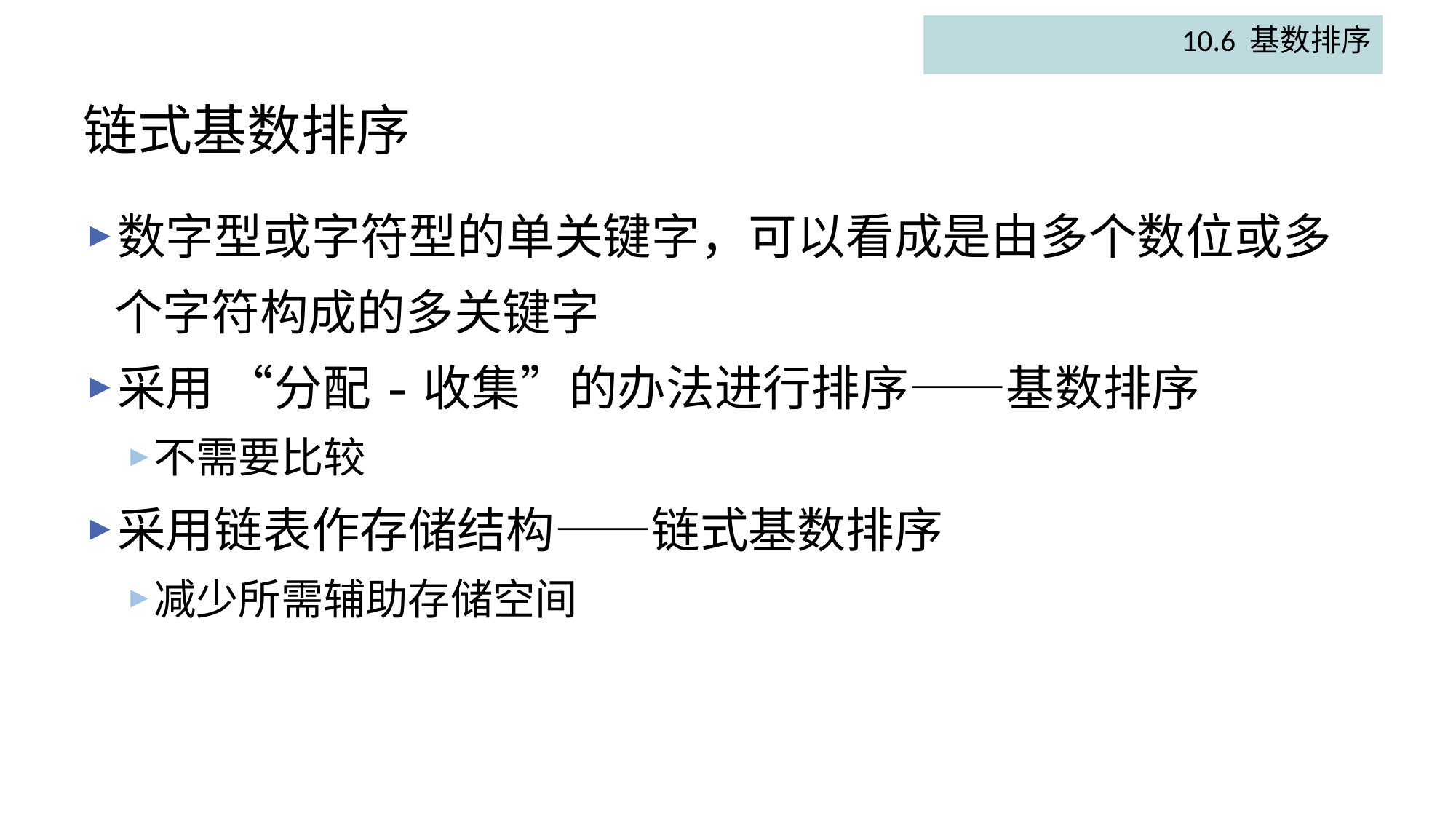

10.6 基数排序
# 链式基数排序
数字型或字符型的单关键字，可以看成是由多个数位或多个字符构成的多关键字
采用 “分配-收集”的办法进行排序——基数排序
不需要比较
采用链表作存储结构——链式基数排序
减少所需辅助存储空间